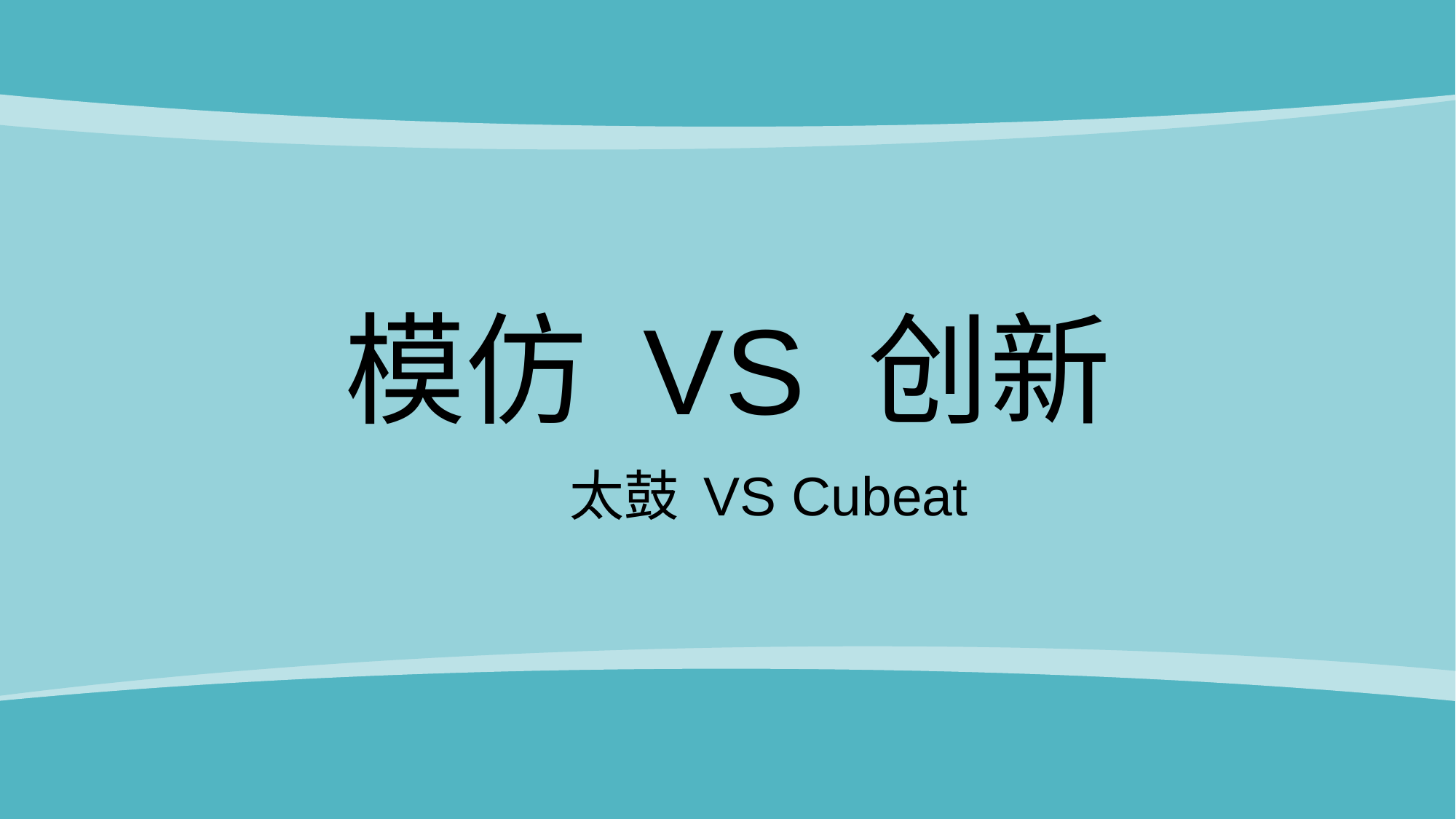

# 模仿 VS 创新
太鼓 VS Cubeat